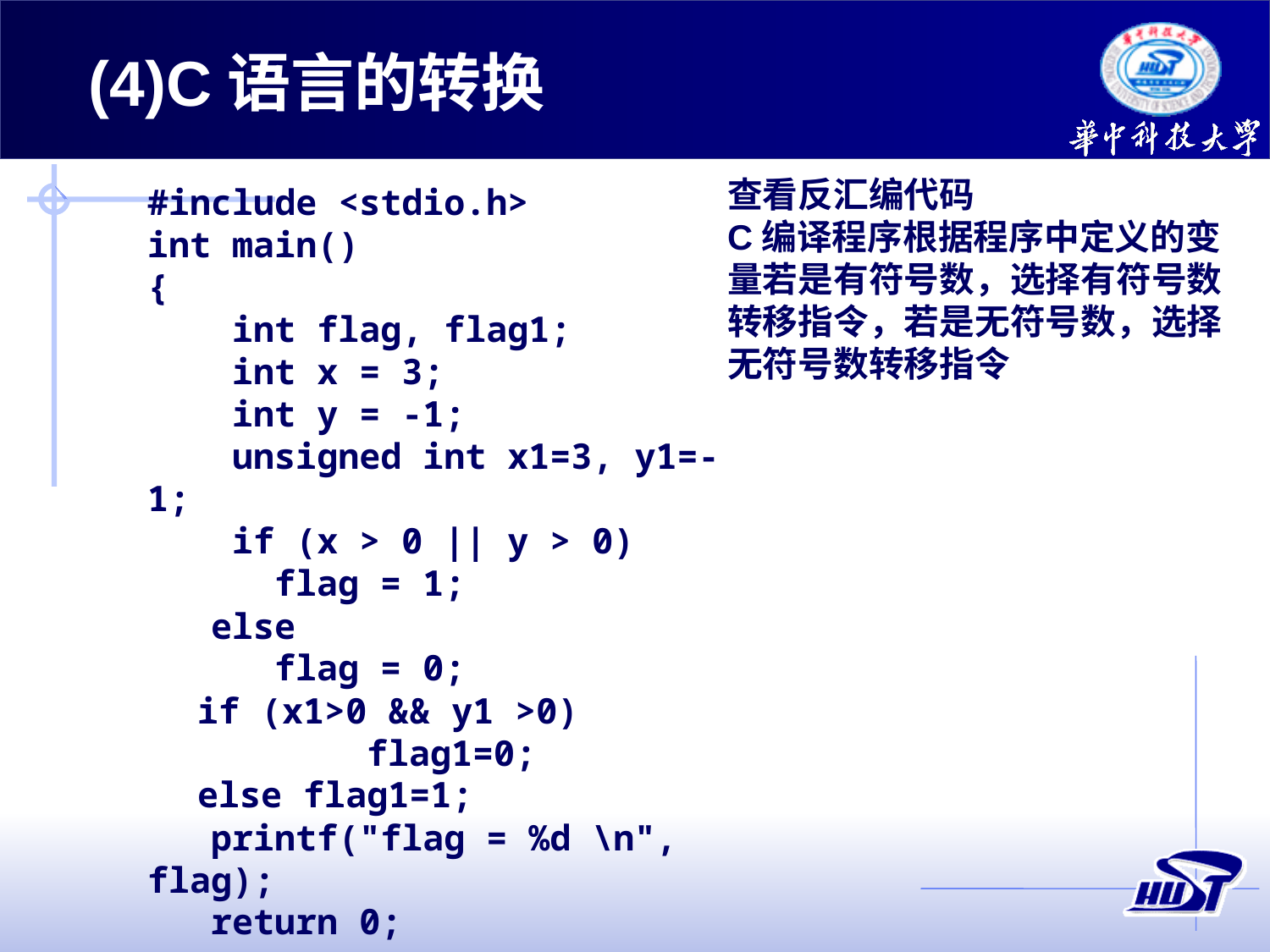

(4)C语言的转换
查看反汇编代码
C编译程序根据程序中定义的变量若是有符号数，选择有符号数转移指令，若是无符号数，选择无符号数转移指令
#include <stdio.h>
int main()
{
    int flag, flag1;
    int x = 3;
    int y = -1;
    unsigned int x1=3, y1=-1;
    if (x > 0 || y > 0)
flag = 1;
else
flag = 0;
if (x1>0 && y1 >0)
        flag1=0;
else flag1=1;
printf("flag = %d \n", flag);
return 0;
}